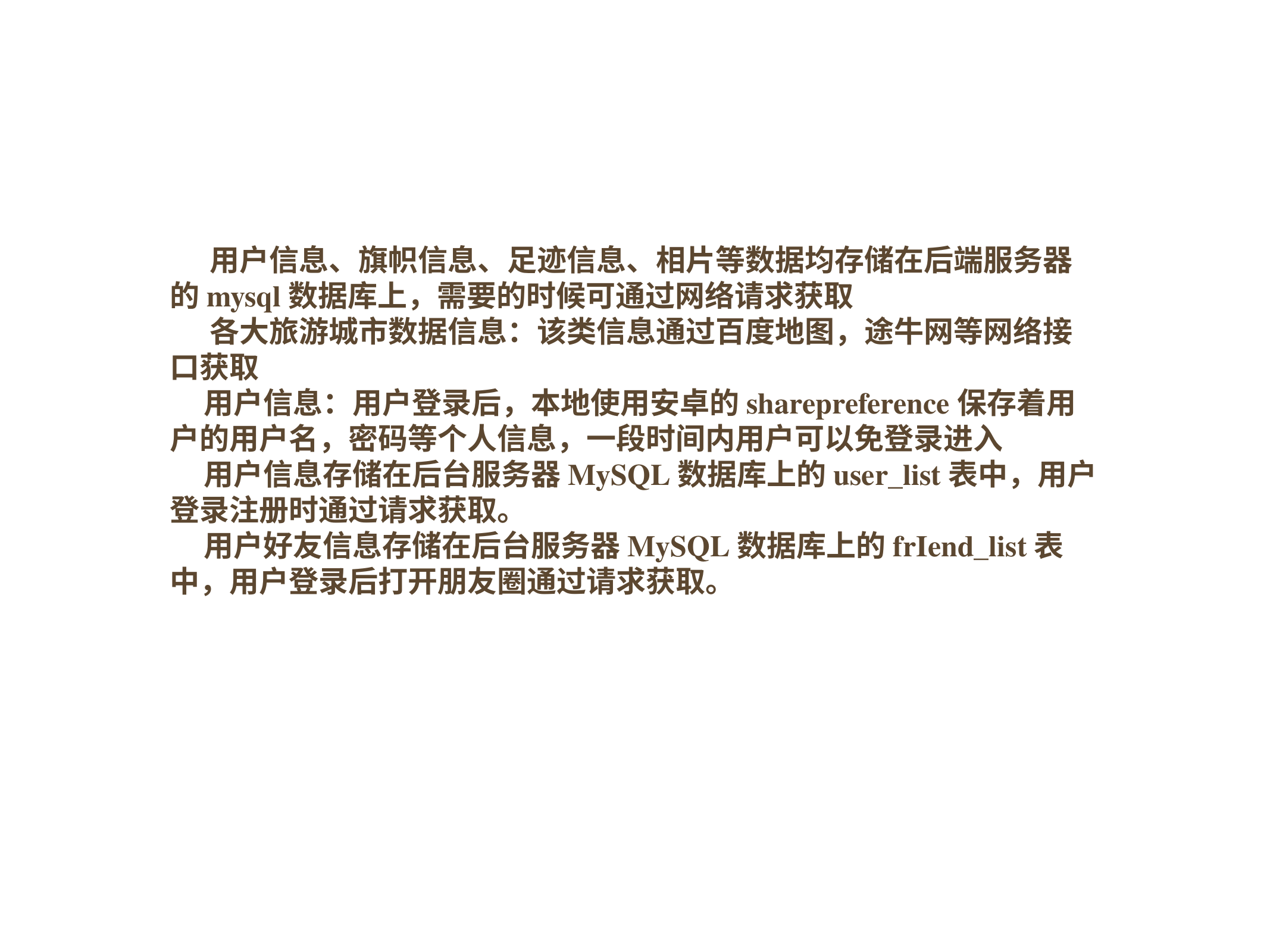

用户信息、旗帜信息、足迹信息、相片等数据均存储在后端服务器的mysql数据库上，需要的时候可通过网络请求获取
 各大旅游城市数据信息：该类信息通过百度地图，途牛网等网络接口获取
    用户信息：用户登录后，本地使用安卓的sharepreference保存着用户的用户名，密码等个人信息，一段时间内用户可以免登录进入
    用户信息存储在后台服务器MySQL数据库上的user_list表中，用户登录注册时通过请求获取。
    用户好友信息存储在后台服务器MySQL数据库上的frIend_list表中，用户登录后打开朋友圈通过请求获取。